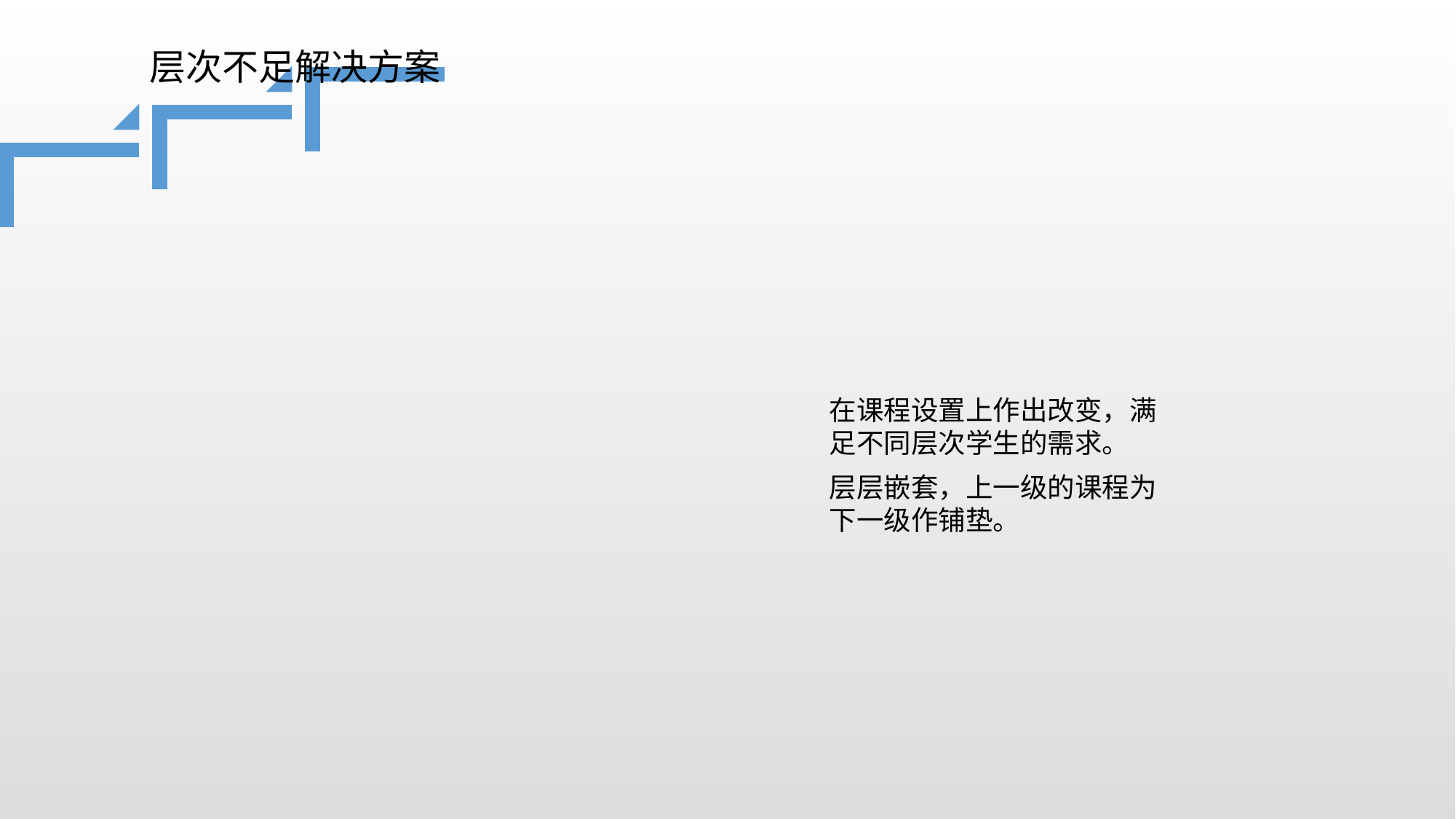

层次不足解决方案

在课程设置上作出改变，满足不同层次学生的需求。
层层嵌套，上一级的课程为下一级作铺垫。